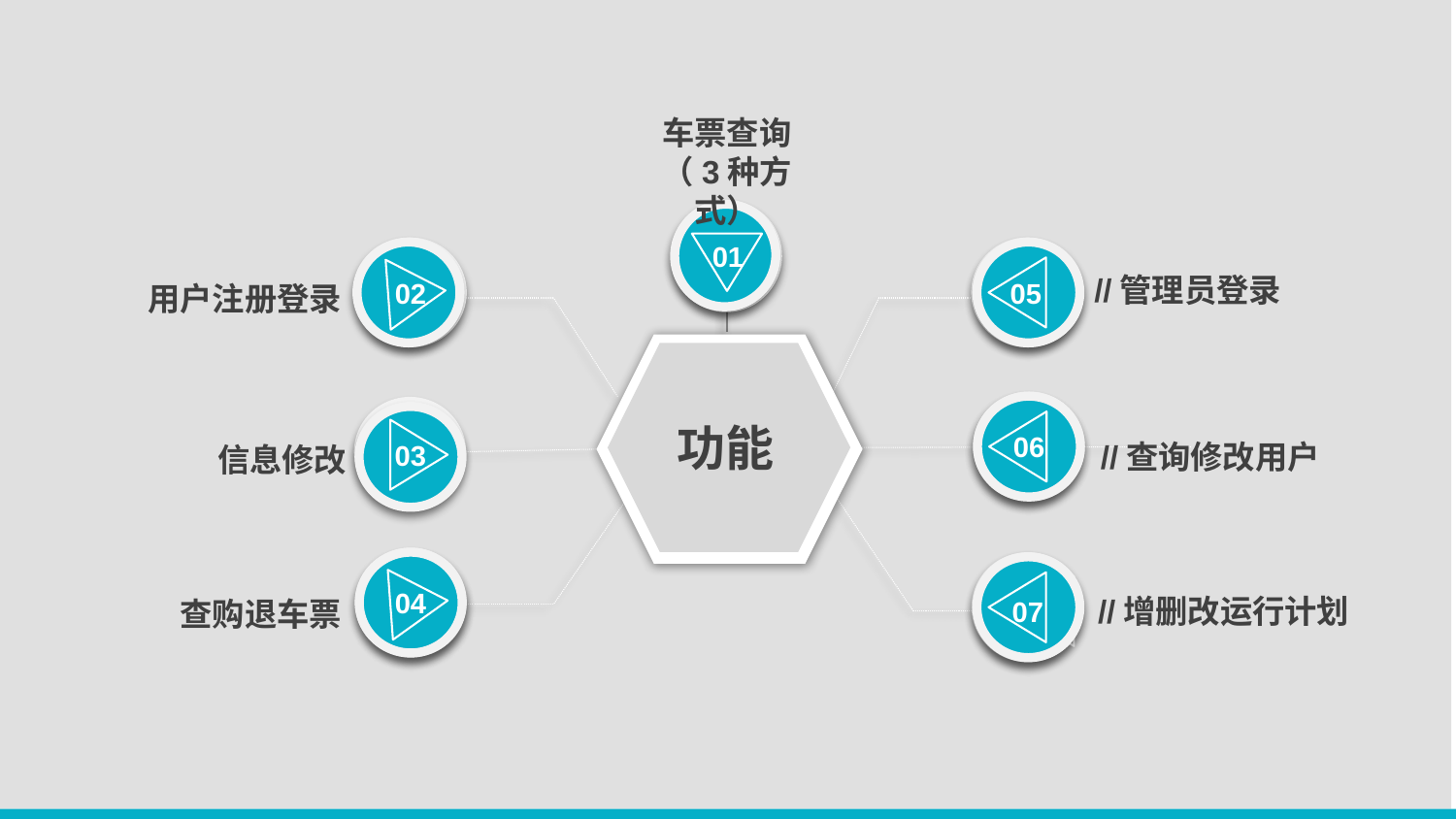

车票查询（3种方式）

01

//管理员登录

02
05
用户注册登录

功能

06
CSWADI

//查询修改用户
03
信息修改

04

//增删改运行计划
查购退车票
07